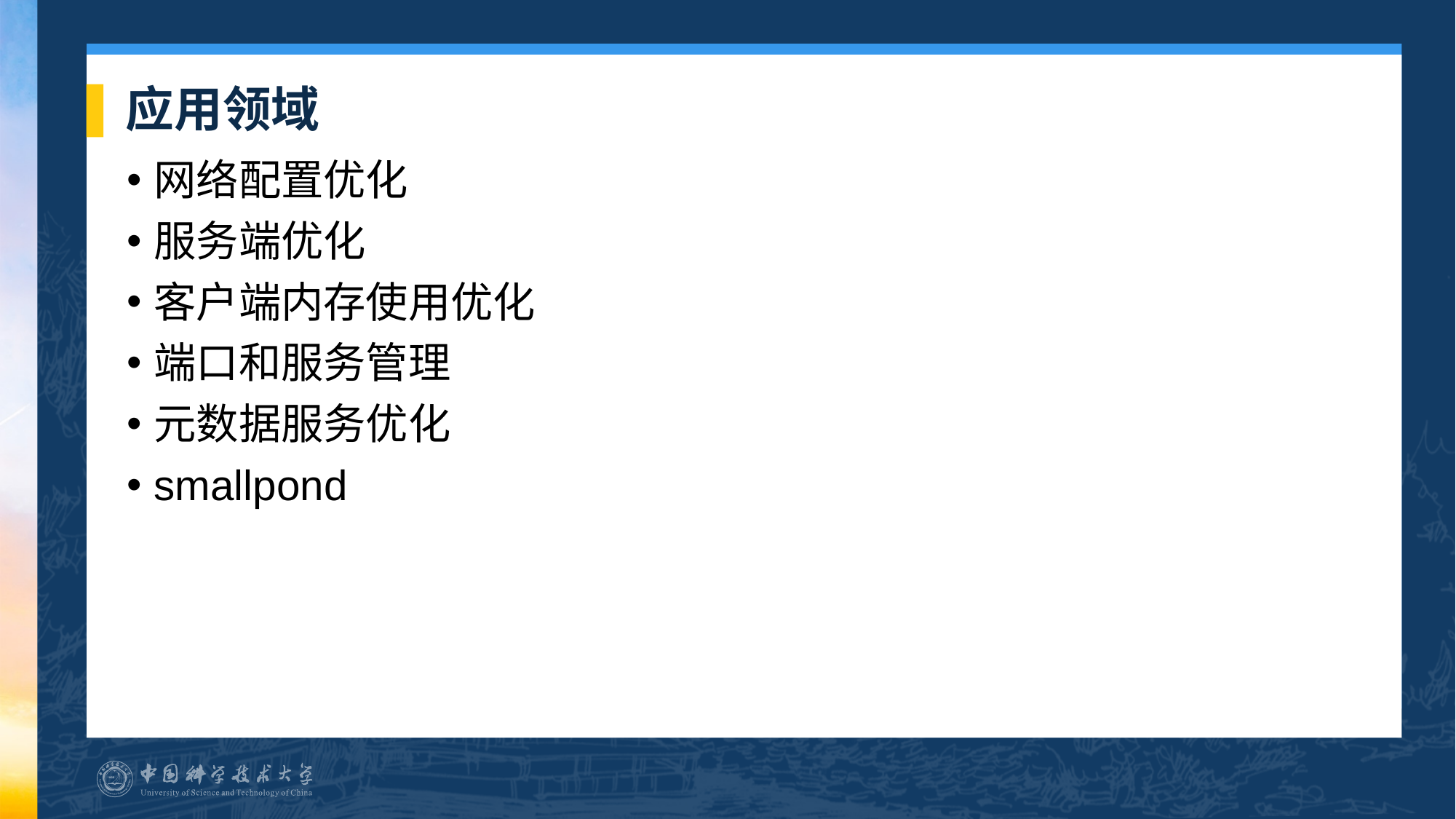

# 应用领域
网络配置优化
服务端优化
客户端内存使用优化
端口和服务管理
元数据服务优化
smallpond